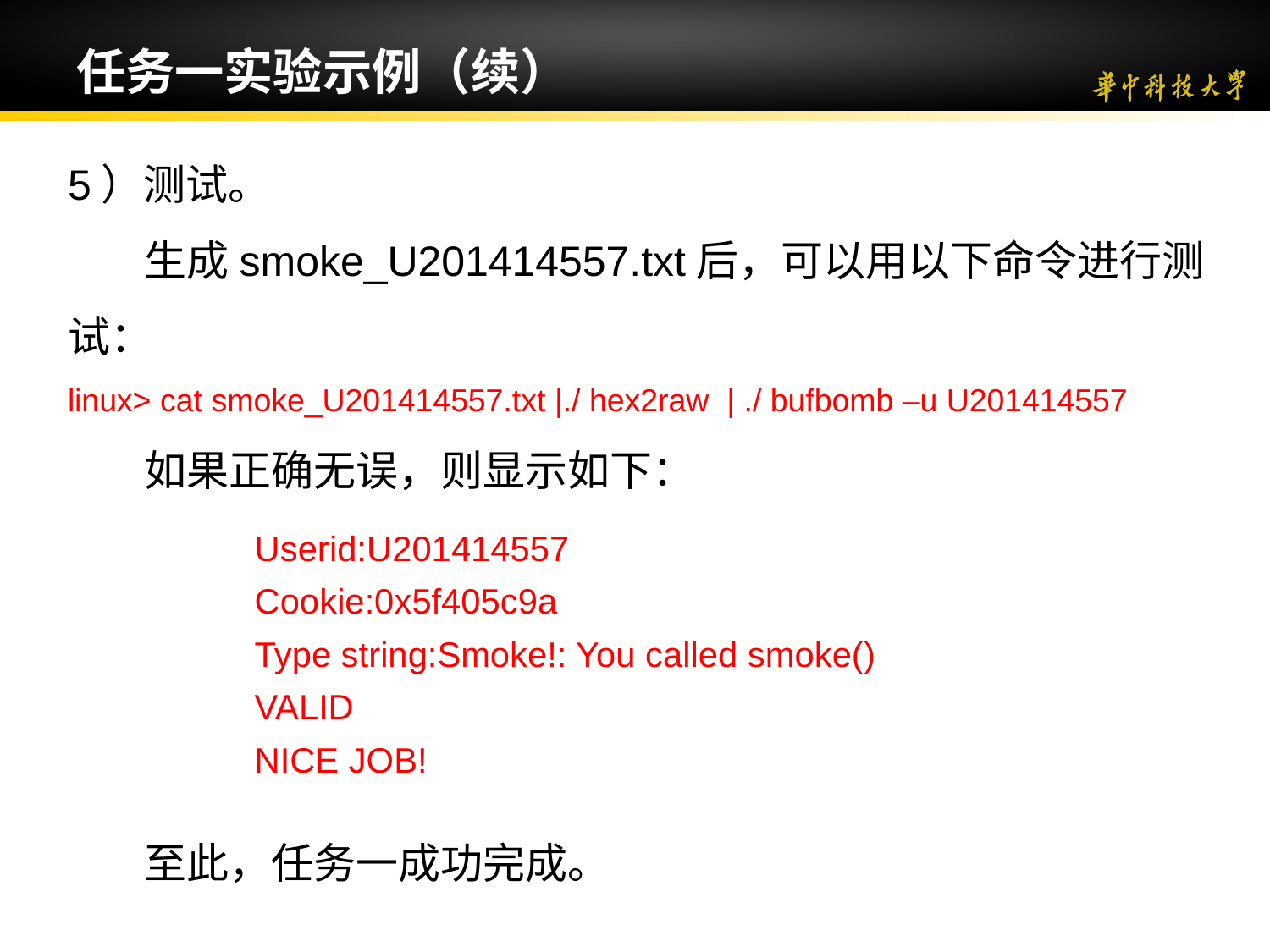

# 任务一实验示例（续）
5）测试。
       生成smoke_U201414557.txt后，可以用以下命令进行测试：
linux> cat smoke_U201414557.txt |./ hex2raw  | ./ bufbomb –u U201414557
       如果正确无误，则显示如下：
Userid:U201414557
Cookie:0x5f405c9a
Type string:Smoke!: You called smoke()
VALID
NICE JOB!
       至此，任务一成功完成。